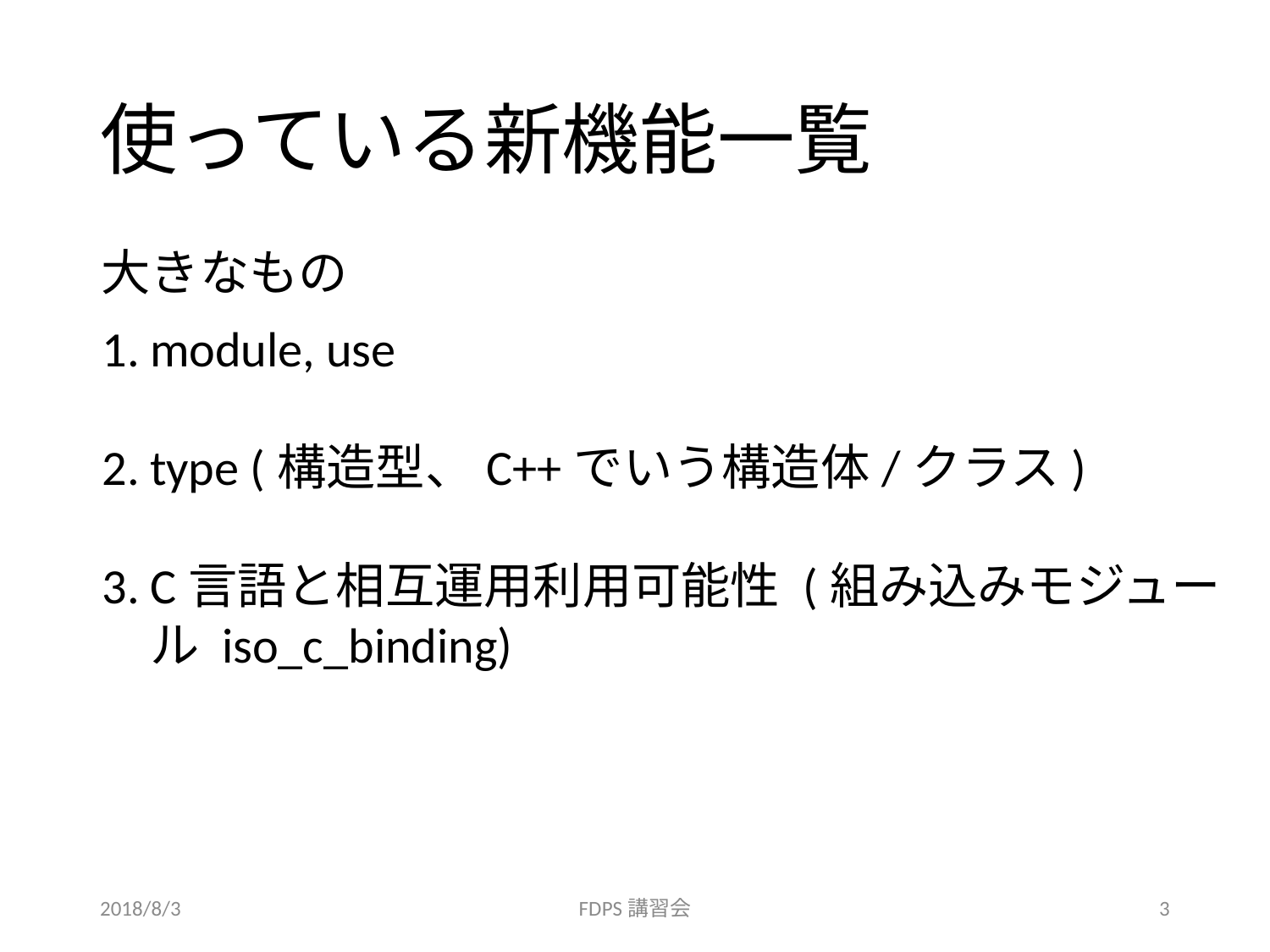

# 使っている新機能一覧
大きなもの
module, use

type (構造型、C++でいう構造体/クラス)

C言語と相互運用利用可能性 (組み込みモジュール iso_c_binding)
2018/8/3
FDPS講習会
3